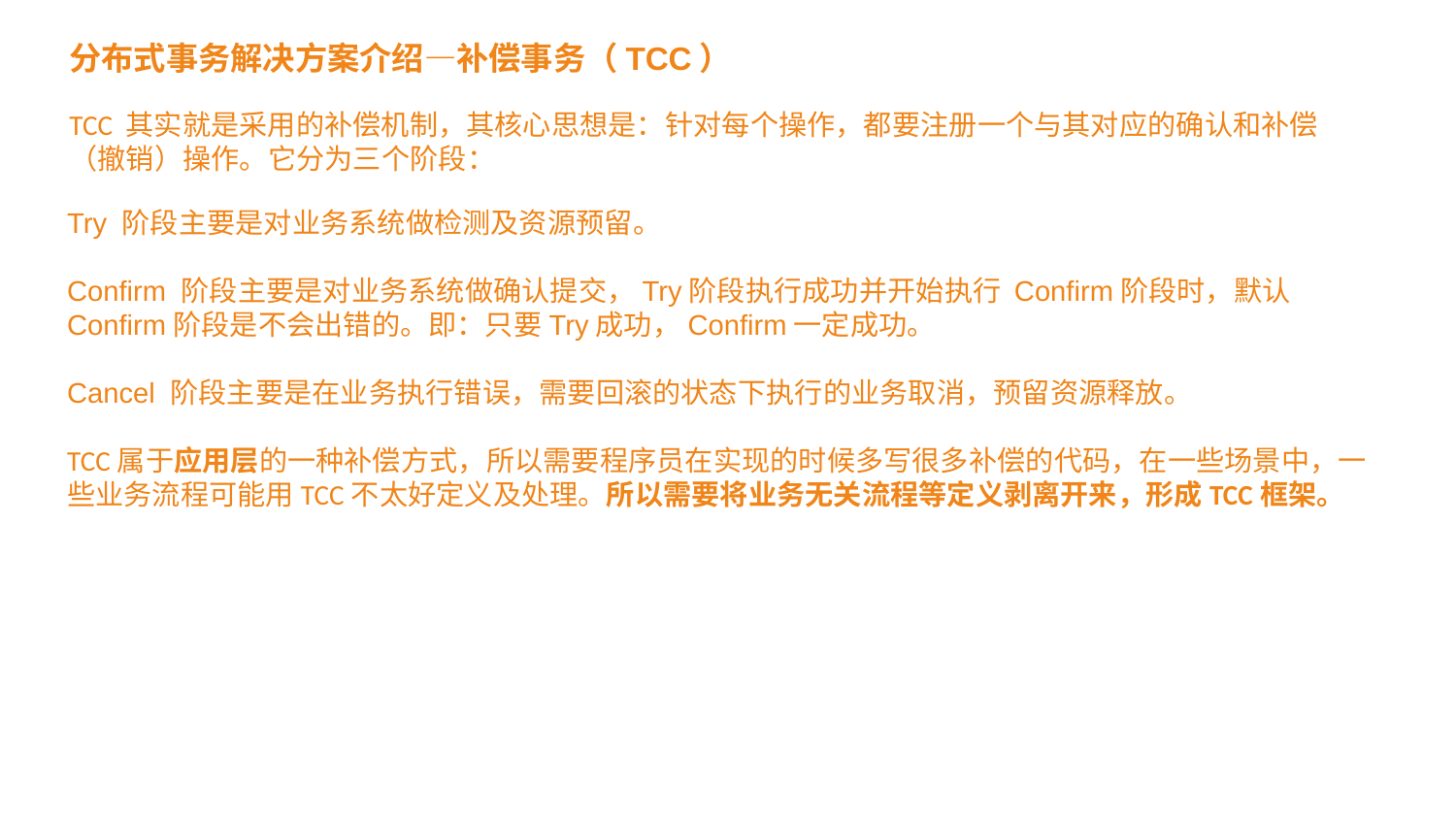

分布式事务解决方案介绍—补偿事务（TCC）
TCC 其实就是采用的补偿机制，其核心思想是：针对每个操作，都要注册一个与其对应的确认和补偿（撤销）操作。它分为三个阶段：
Try 阶段主要是对业务系统做检测及资源预留。

Confirm 阶段主要是对业务系统做确认提交，Try阶段执行成功并开始执行 Confirm阶段时，默认 Confirm阶段是不会出错的。即：只要Try成功，Confirm一定成功。

Cancel 阶段主要是在业务执行错误，需要回滚的状态下执行的业务取消，预留资源释放。

TCC属于应用层的一种补偿方式，所以需要程序员在实现的时候多写很多补偿的代码，在一些场景中，一些业务流程可能用TCC不太好定义及处理。所以需要将业务无关流程等定义剥离开来，形成TCC框架。